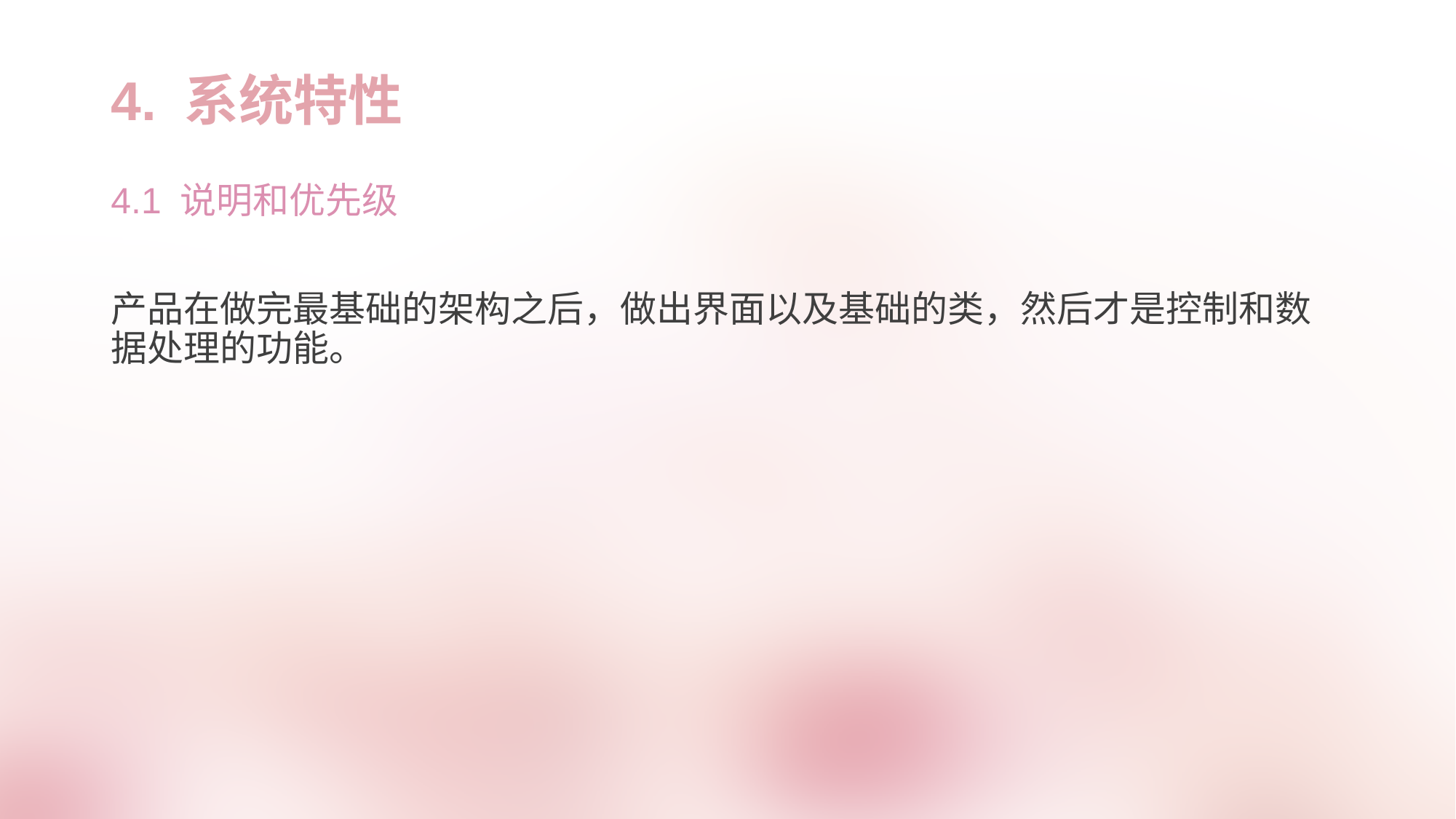

# 4. 系统特性
4.1 说明和优先级

产品在做完最基础的架构之后，做出界面以及基础的类，然后才是控制和数据处理的功能。